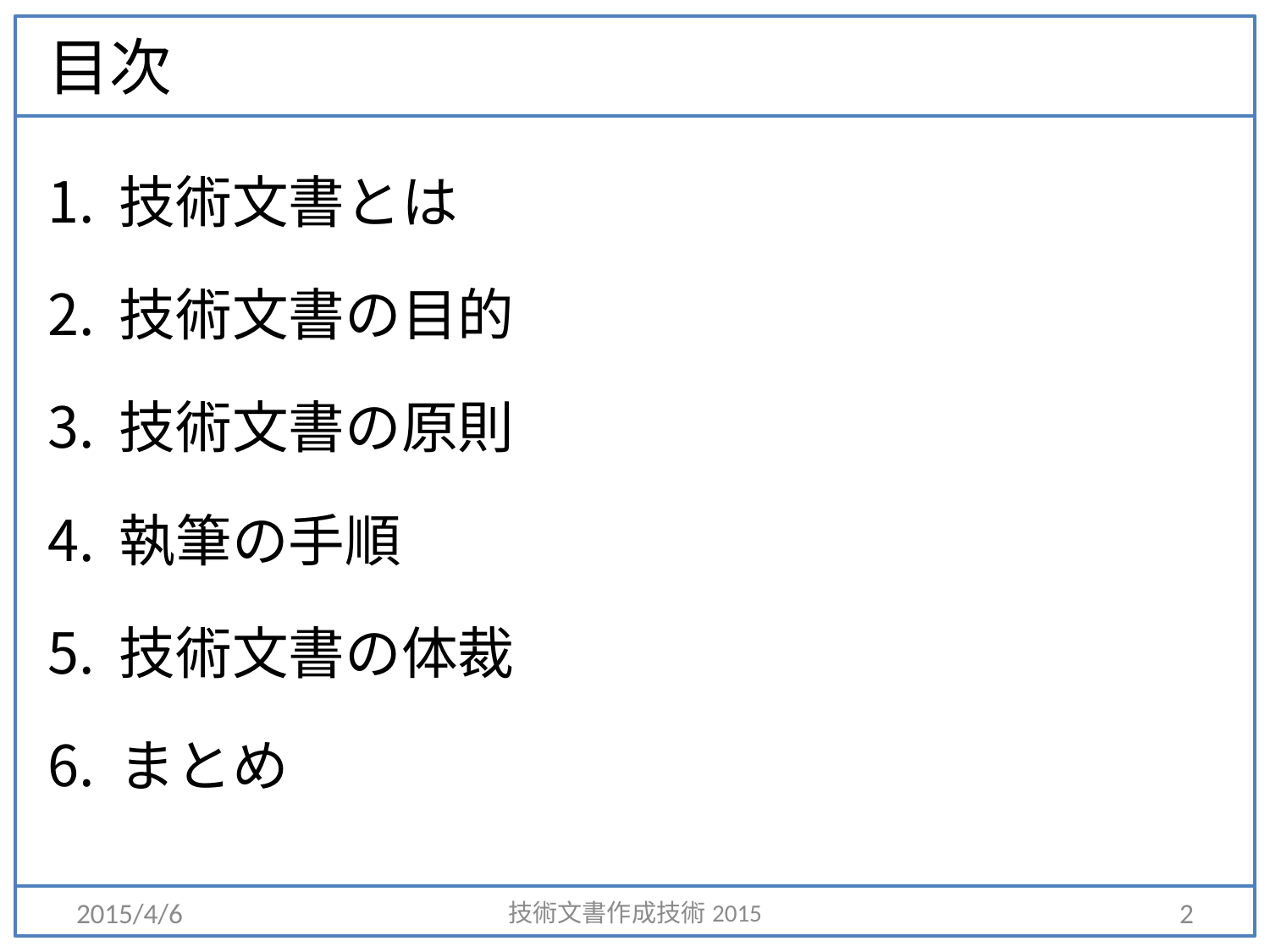

# 目次
技術文書とは
技術文書の目的
技術文書の原則
執筆の手順
技術文書の体裁
まとめ

2015/4/6
技術文書作成技術2015
2